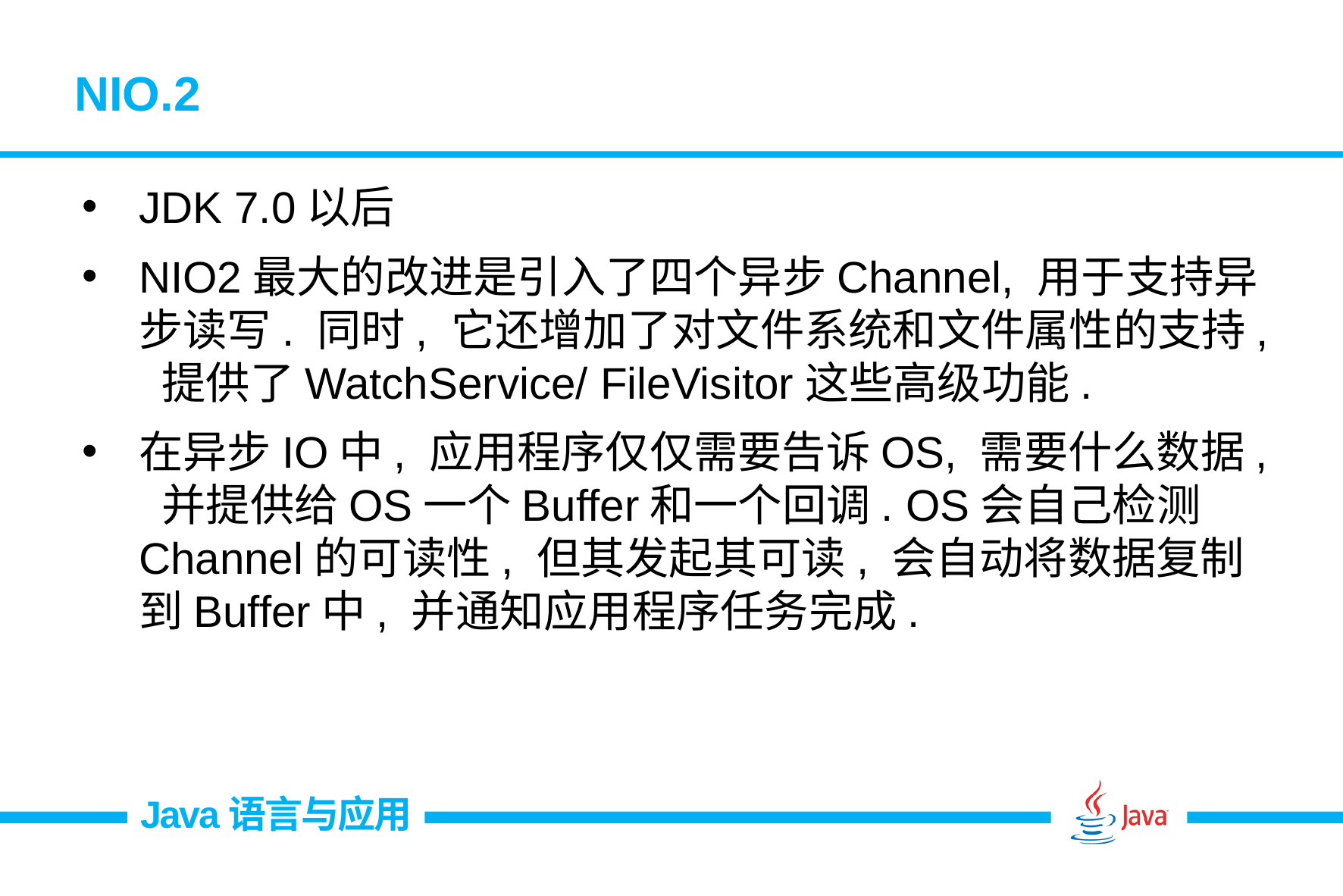

# NIO.2
JDK 7.0以后
NIO2最大的改进是引入了四个异步Channel, 用于支持异步读写. 同时, 它还增加了对文件系统和文件属性的支持, 提供了WatchService/ FileVisitor这些高级功能.
在异步IO中, 应用程序仅仅需要告诉OS, 需要什么数据, 并提供给OS一个Buffer和一个回调. OS会自己检测Channel的可读性, 但其发起其可读, 会自动将数据复制到Buffer中, 并通知应用程序任务完成.
98